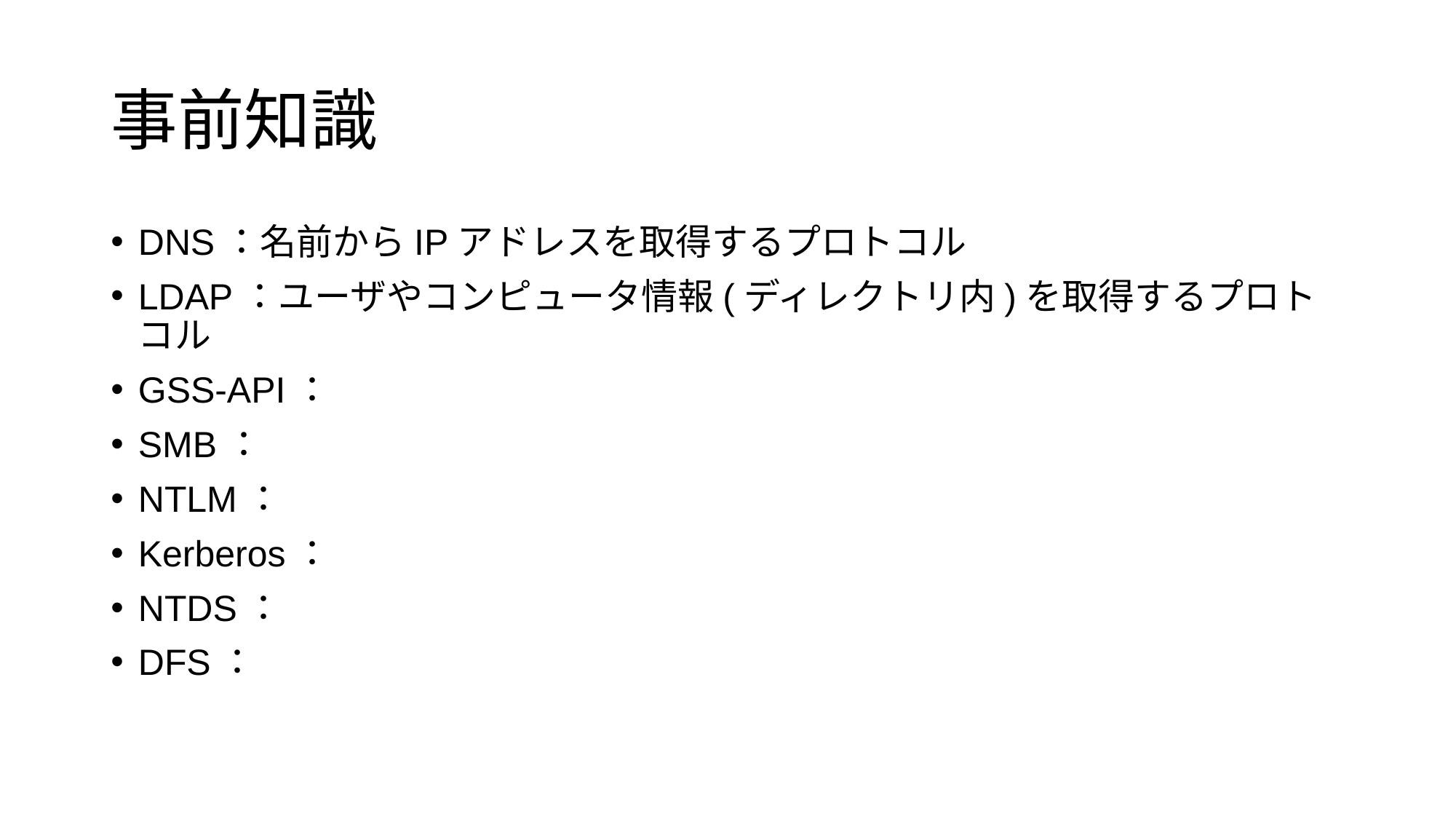

# 事前知識
DNS：名前からIPアドレスを取得するプロトコル
LDAP：ユーザやコンピュータ情報(ディレクトリ内)を取得するプロトコル
GSS-API：
SMB：
NTLM：
Kerberos：
NTDS：
DFS：